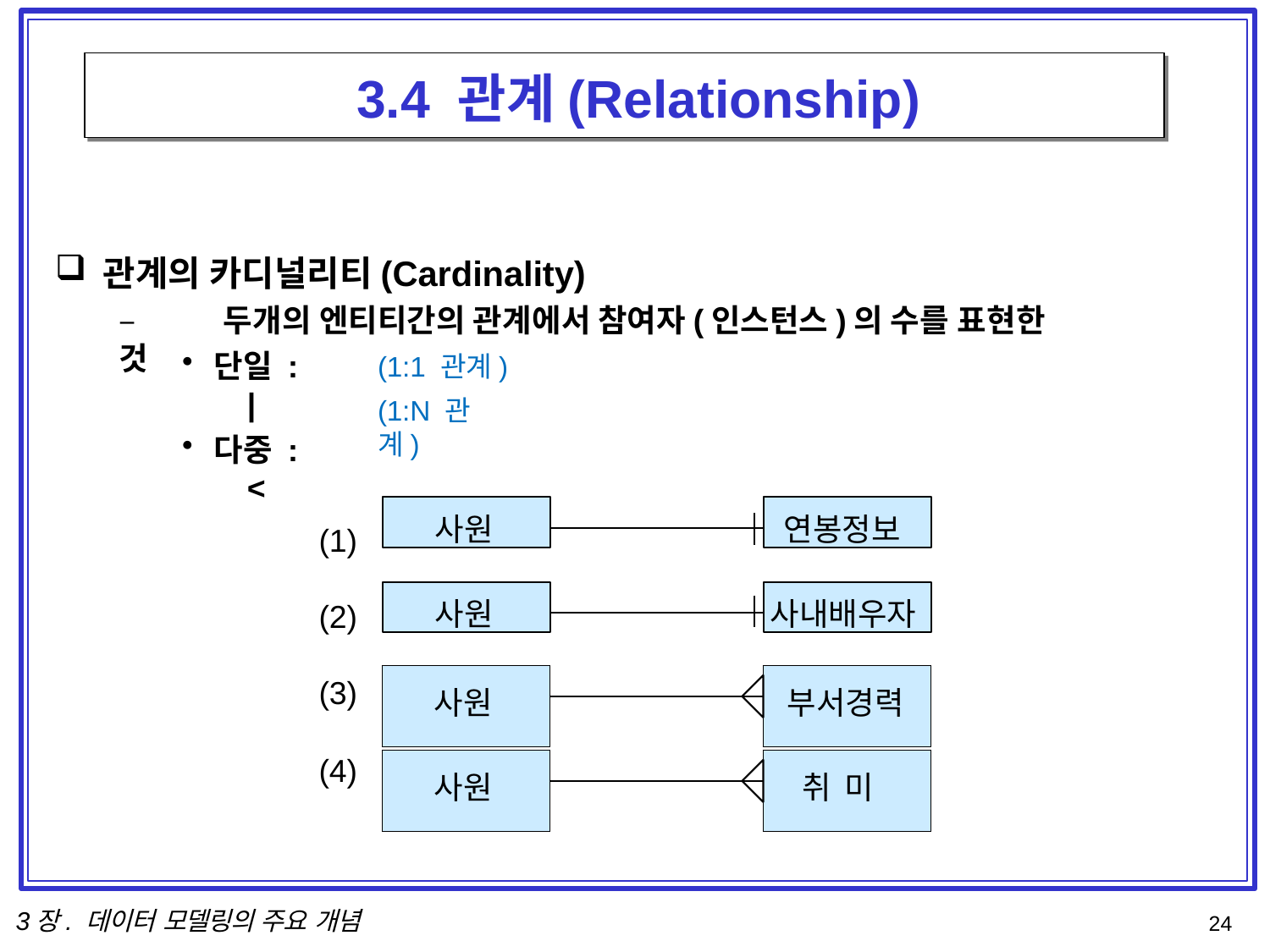

# 3.4 관계(Relationship)
관계의 카디널리티(Cardinality)
–	두개의 엔티티간의 관계에서 참여자(인스턴스)의 수를 표현한 것
(1:1 관계)
(1:N 관계)
단일 :	|
다중 :	<
사원
연봉정보

(1)

사원
사내배우자
(2)
| 사원 |  | 부서경력 |
| --- | --- | --- |
|  |  |  |
(3)

(4)

| 사원 |  | 취 미 |
| --- | --- | --- |
|  |  |  |

3장. 데이터 모델링의 주요 개념
24